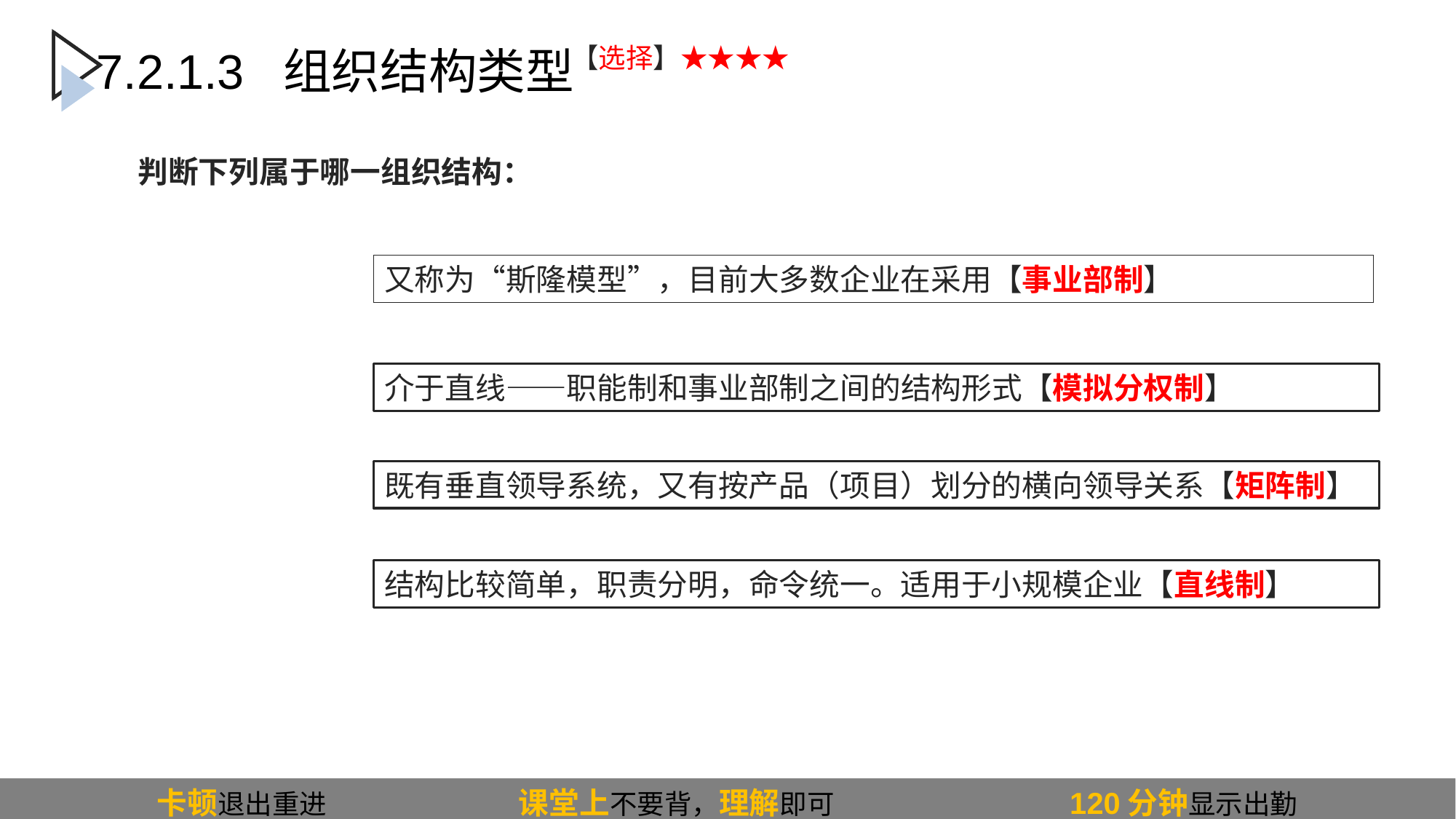

7.2.1.3  组织结构类型
【选择】★★★★
判断下列属于哪一组织结构：
又称为“斯隆模型”，目前大多数企业在采用【事业部制】
介于直线——职能制和事业部制之间的结构形式【模拟分权制】
既有垂直领导系统，又有按产品（项目）划分的横向领导关系【矩阵制】
结构比较简单，职责分明，命令统一。适用于小规模企业【直线制】